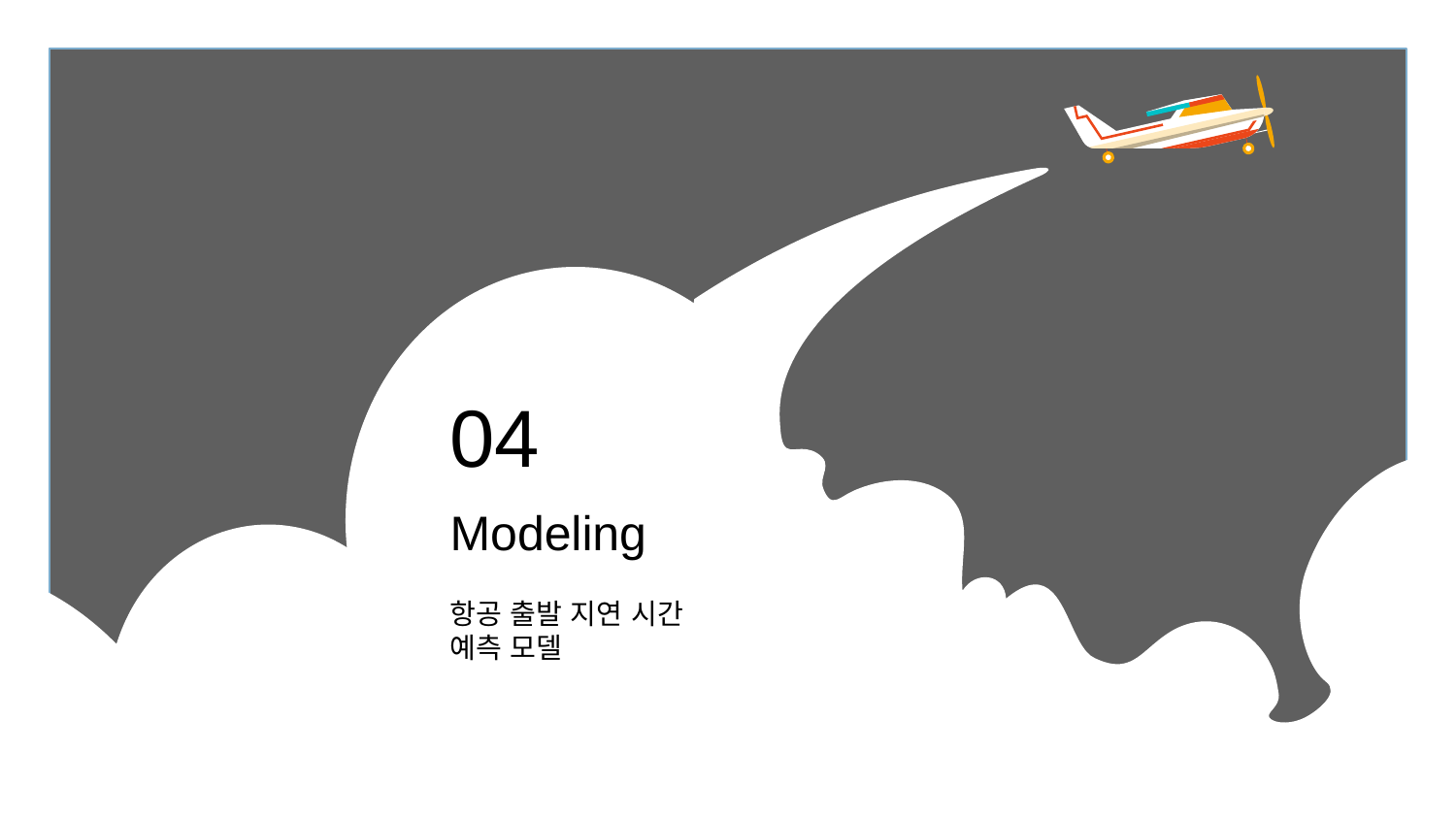

04
# Modeling
항공 출발 지연 시간
예측 모델